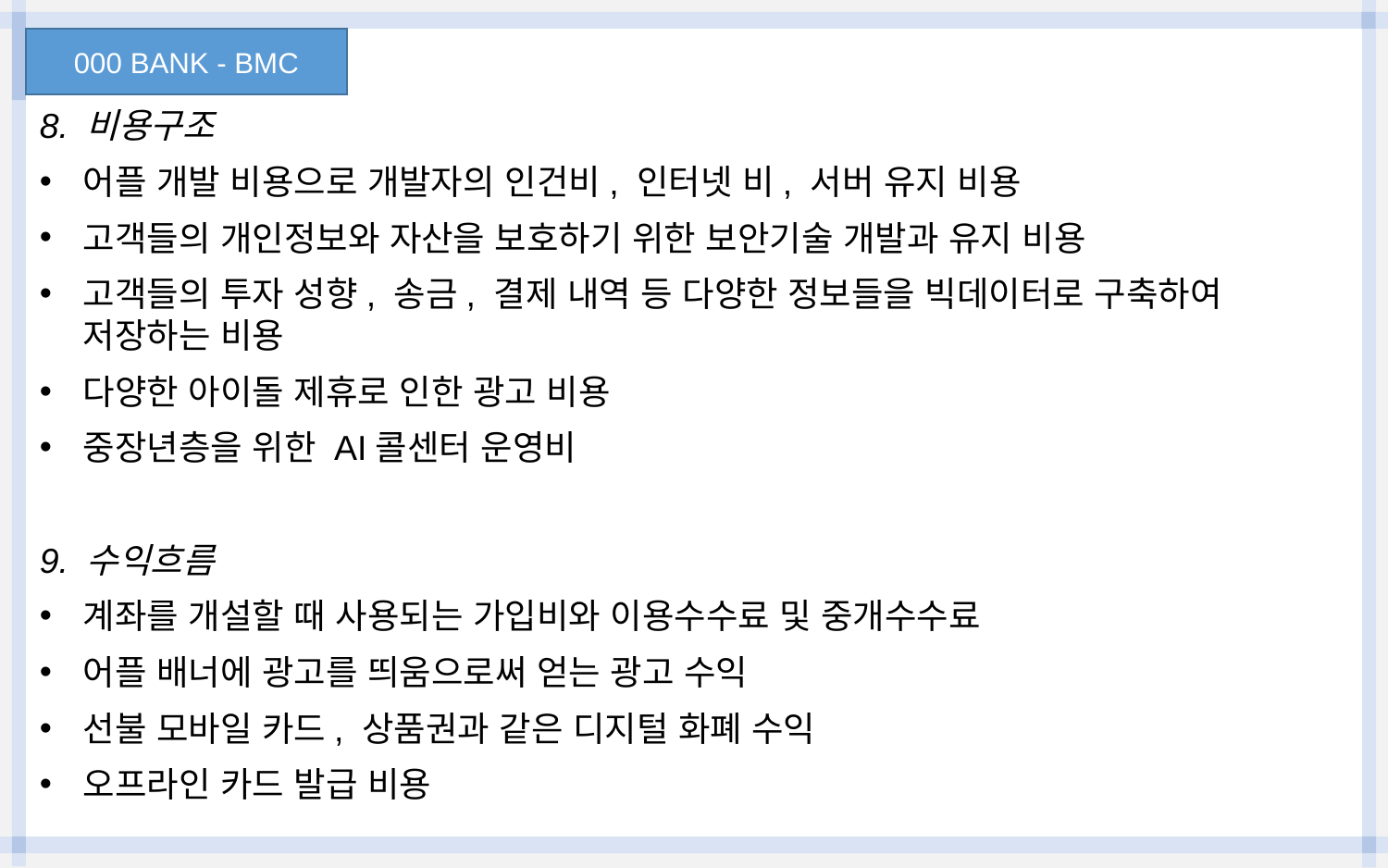

000 BANK - BMC
8. 비용구조
어플 개발 비용으로 개발자의 인건비, 인터넷 비, 서버 유지 비용
고객들의 개인정보와 자산을 보호하기 위한 보안기술 개발과 유지 비용
고객들의 투자 성향, 송금, 결제 내역 등 다양한 정보들을 빅데이터로 구축하여 저장하는 비용
다양한 아이돌 제휴로 인한 광고 비용
중장년층을 위한 AI콜센터 운영비

9. 수익흐름
계좌를 개설할 때 사용되는 가입비와 이용수수료 및 중개수수료
어플 배너에 광고를 띄움으로써 얻는 광고 수익
선불 모바일 카드, 상품권과 같은 디지털 화폐 수익
오프라인 카드 발급 비용